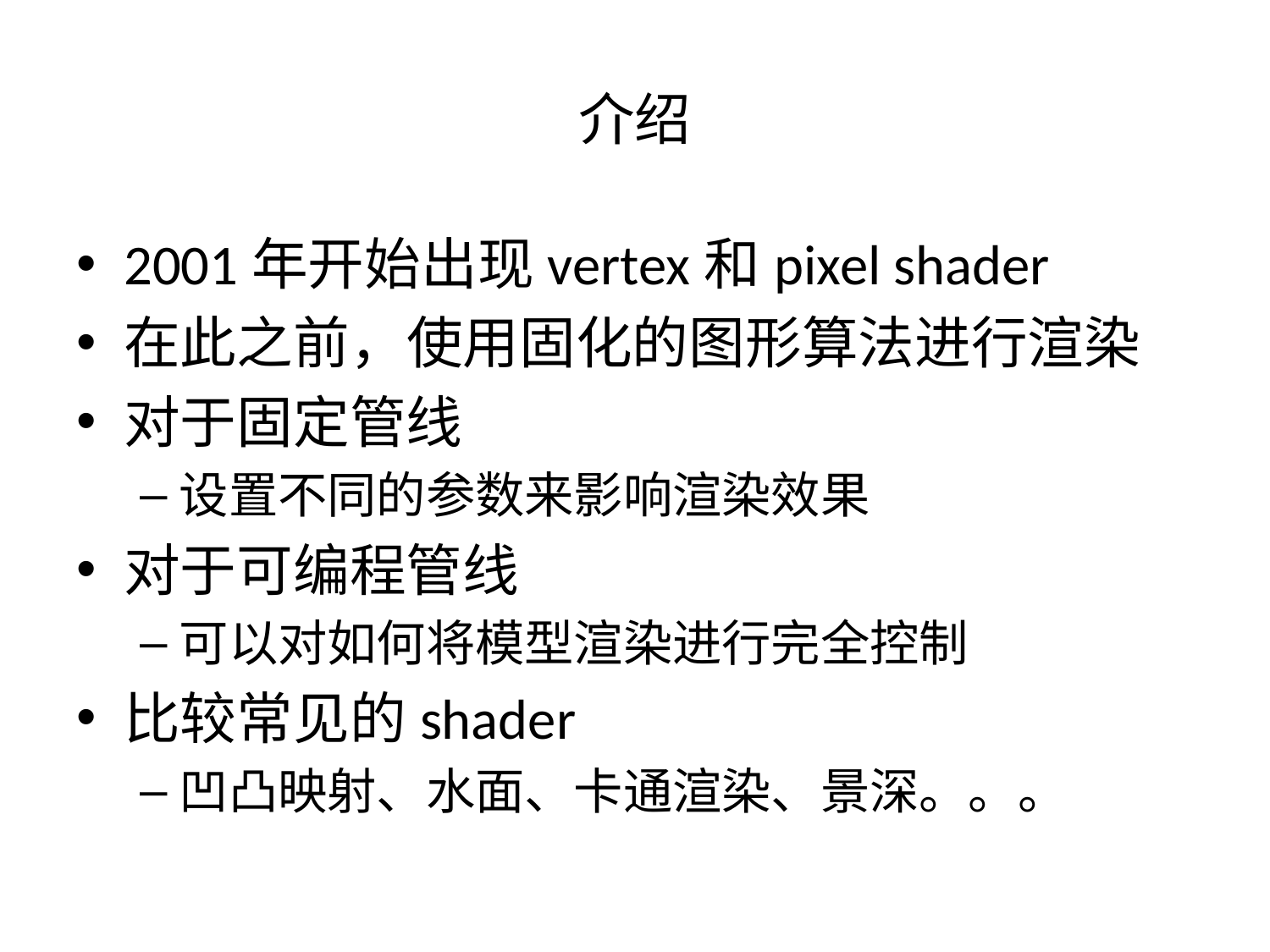

# 介绍
2001年开始出现vertex和pixel shader
在此之前，使用固化的图形算法进行渲染
对于固定管线
设置不同的参数来影响渲染效果
对于可编程管线
可以对如何将模型渲染进行完全控制
比较常见的shader
凹凸映射、水面、卡通渲染、景深。。。